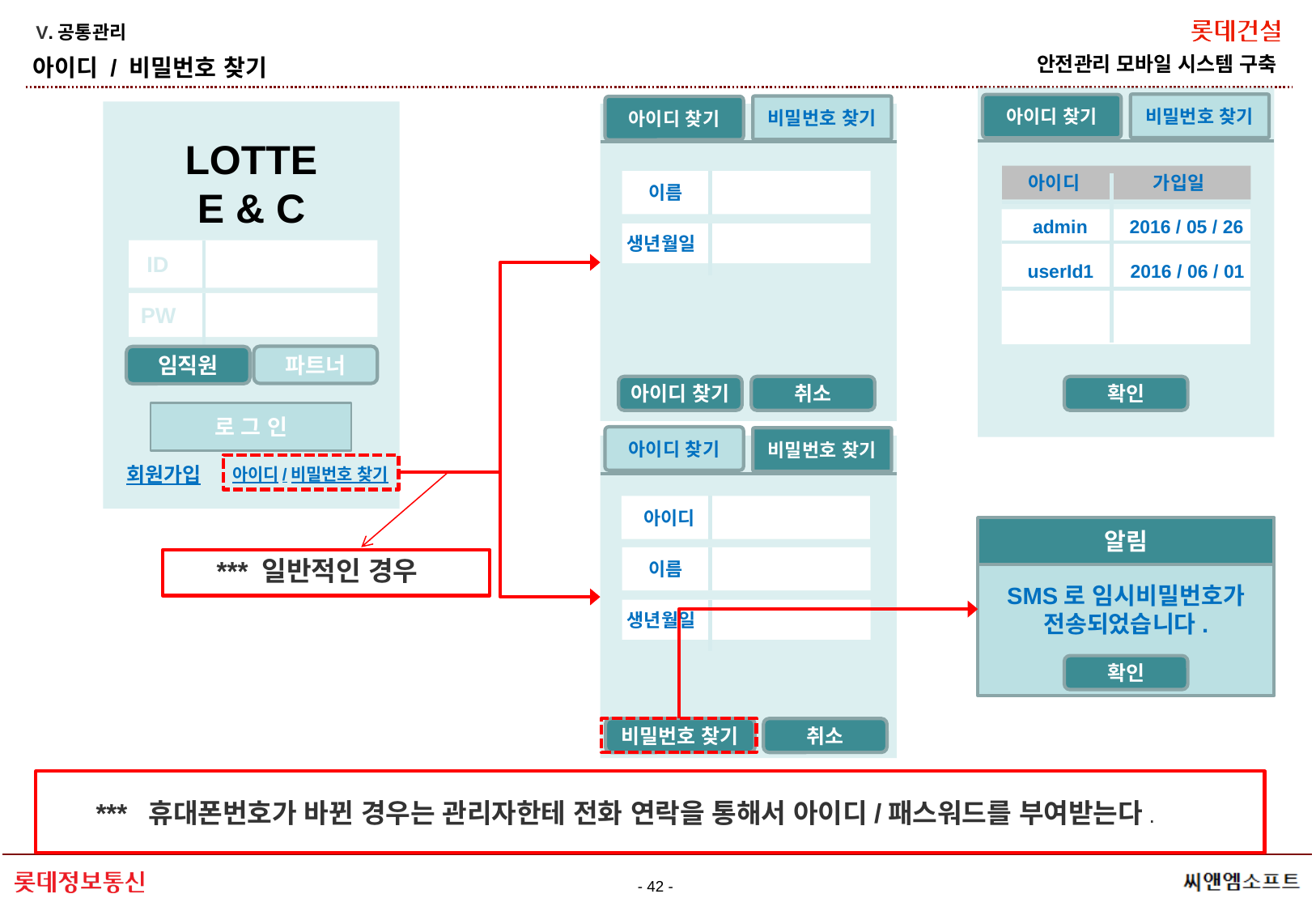

V.공통관리
아이디 / 비밀번호 찾기

비밀번호 찾기
아이디 찾기
비밀번호 찾기
아이디 찾기

LOTTE
E & C
    아이디              가입일
    이름
     admin        2016 / 05 / 26

    userId1       2016 / 06 / 01
생년월일
 ID
PW
파트너
임직원
아이디 찾기
취소
확인
로 그 인
아이디 찾기
비밀번호 찾기

회원가입
아이디/비밀번호 찾기
   아이디
알림
SMS로 임시비밀번호가
전송되었습니다.
    이름
*** 일반적인 경우

생년월일
확인

비밀번호 찾기
취소

***  휴대폰번호가 바뀐 경우는 관리자한테 전화 연락을 통해서 아이디/패스워드를 부여받는다.